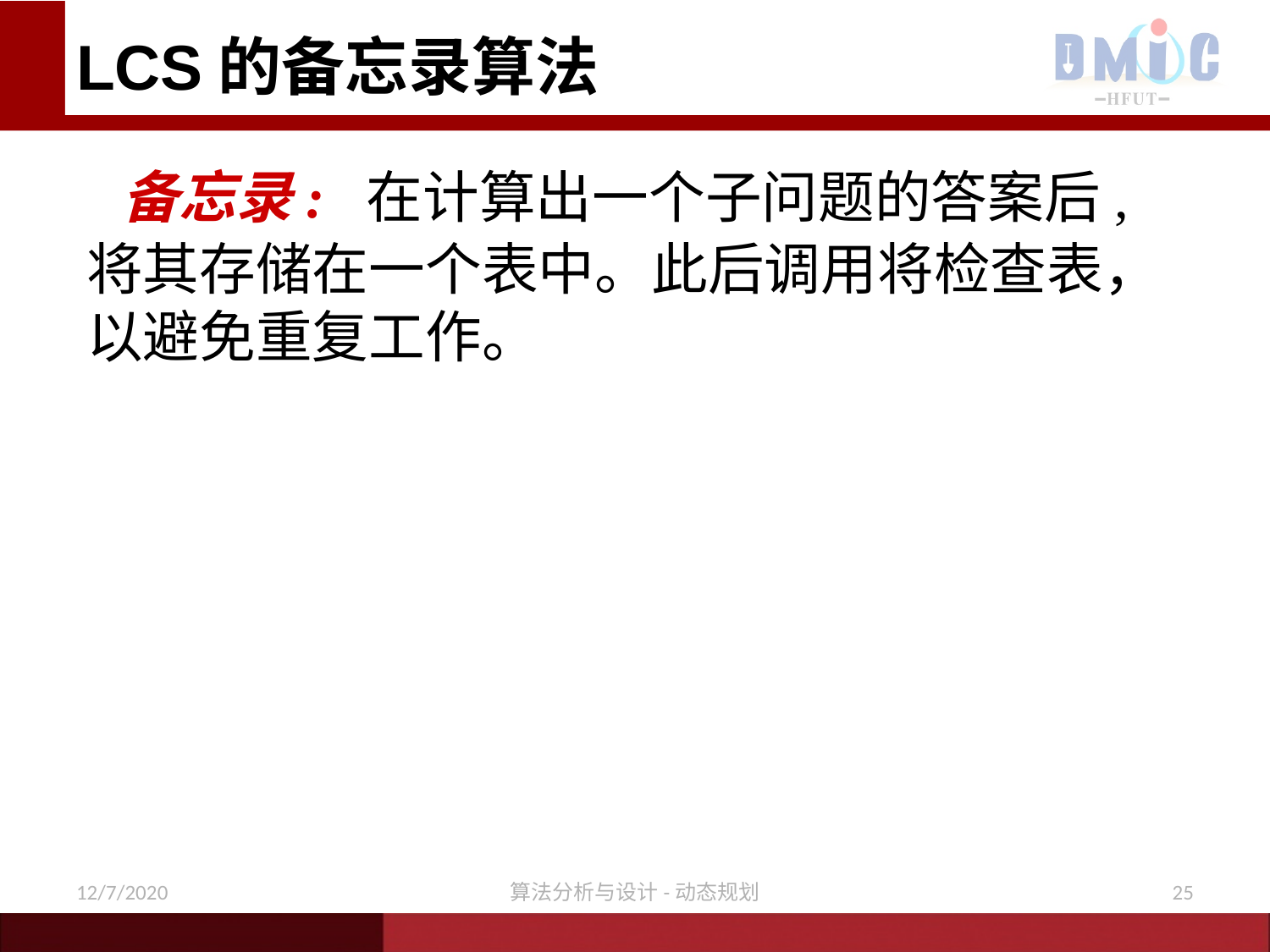

# LCS的备忘录算法
 备忘录:  在计算出一个子问题的答案后, 将其存储在一个表中。此后调用将检查表，以避免重复工作。
12/7/2020
算法分析与设计-动态规划
25